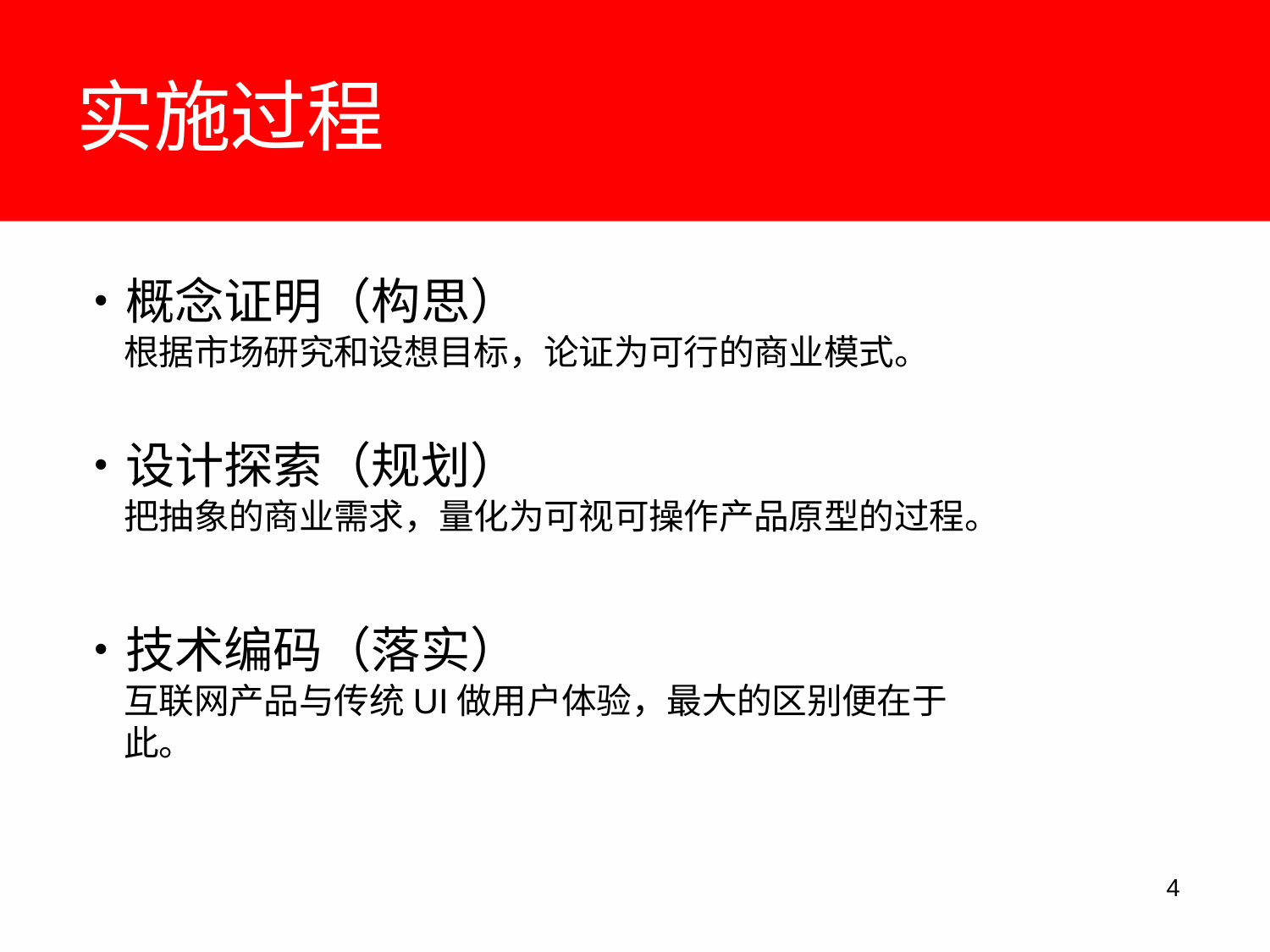

# 实施过程
•	概念证明（构思）
根据市场研究和设想目标，论证为可行的商业模式。

•	设计探索（规划）
把抽象的商业需求，量化为可视可操作产品原型的过程。

•	技术编码（落实）
互联网产品与传统UI做用户体验，最大的区别便在于此。
4